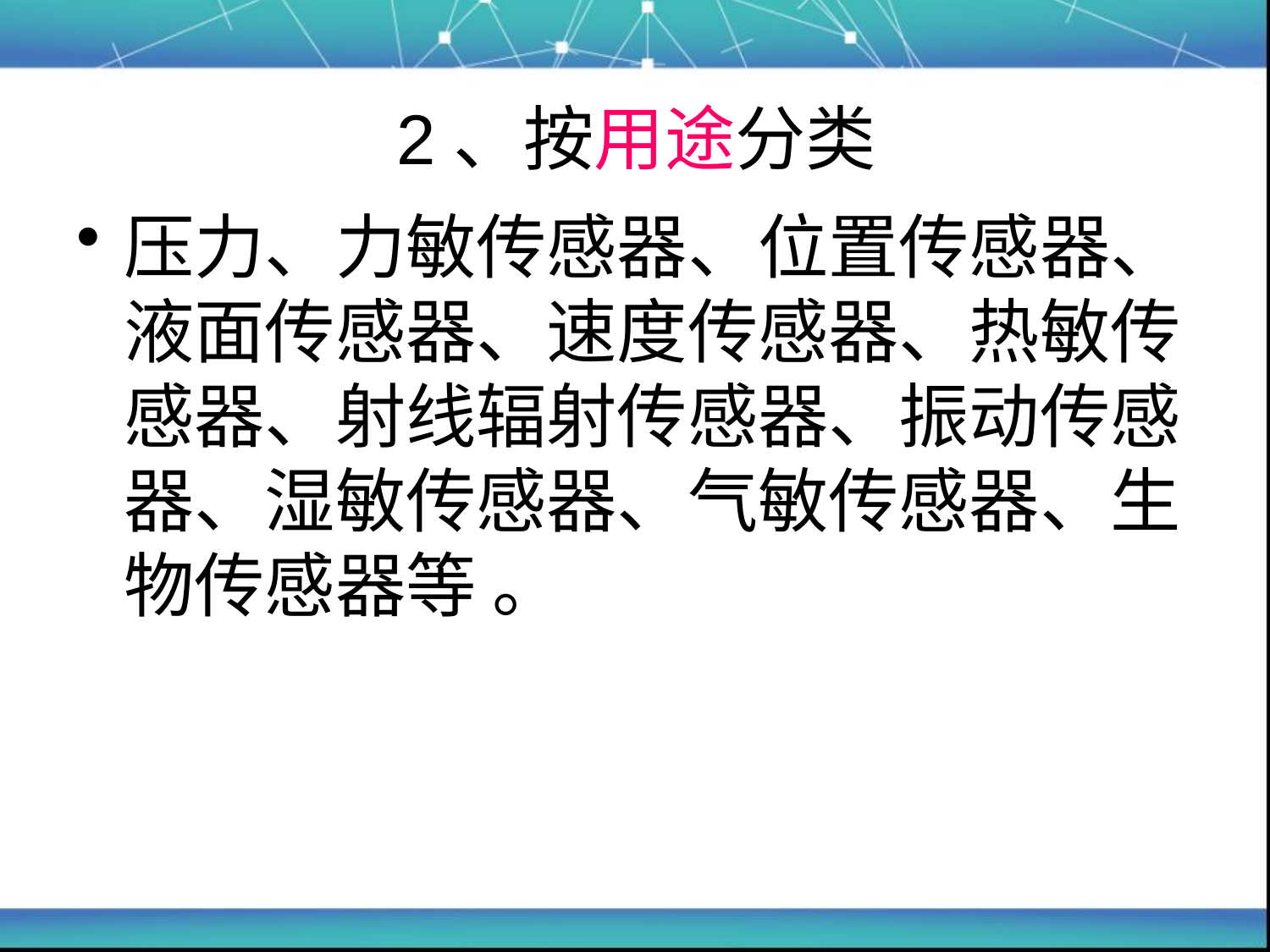

# 2、按用途分类
压力、力敏传感器、位置传感器、液面传感器、速度传感器、热敏传感器、射线辐射传感器、振动传感器、湿敏传感器、气敏传感器、生物传感器等 。
12